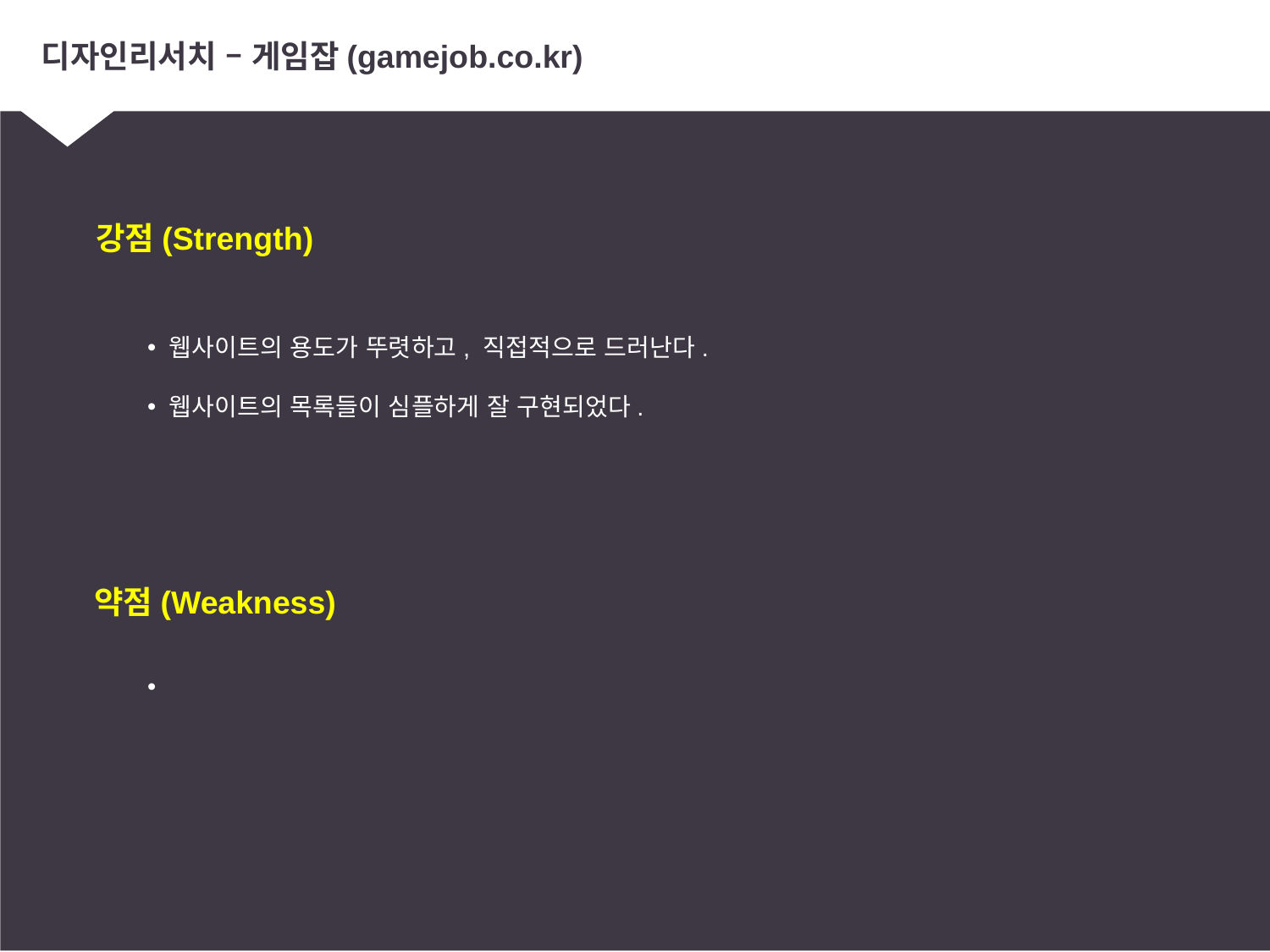

# 디자인리서치 – 게임잡(gamejob.co.kr)
강점(Strength)
 웹사이트의 용도가 뚜렷하고, 직접적으로 드러난다.

 웹사이트의 목록들이 심플하게 잘 구현되었다.
약점(Weakness)